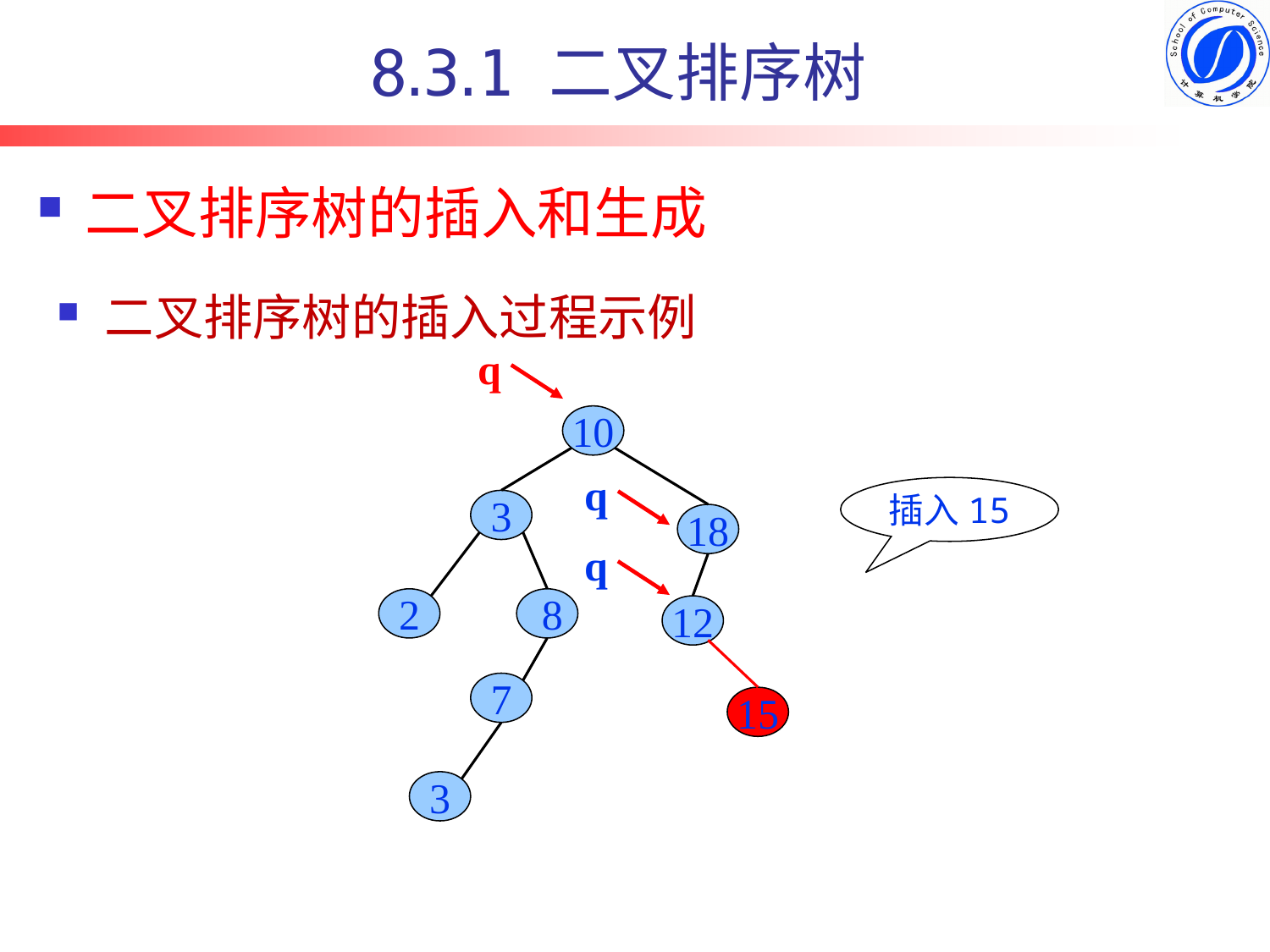

8.3.1 二叉排序树
# 二叉排序树的插入和生成
二叉排序树的插入过程示例
q

10
3
18
2
 8
12
7
3
q

插入15
q

15